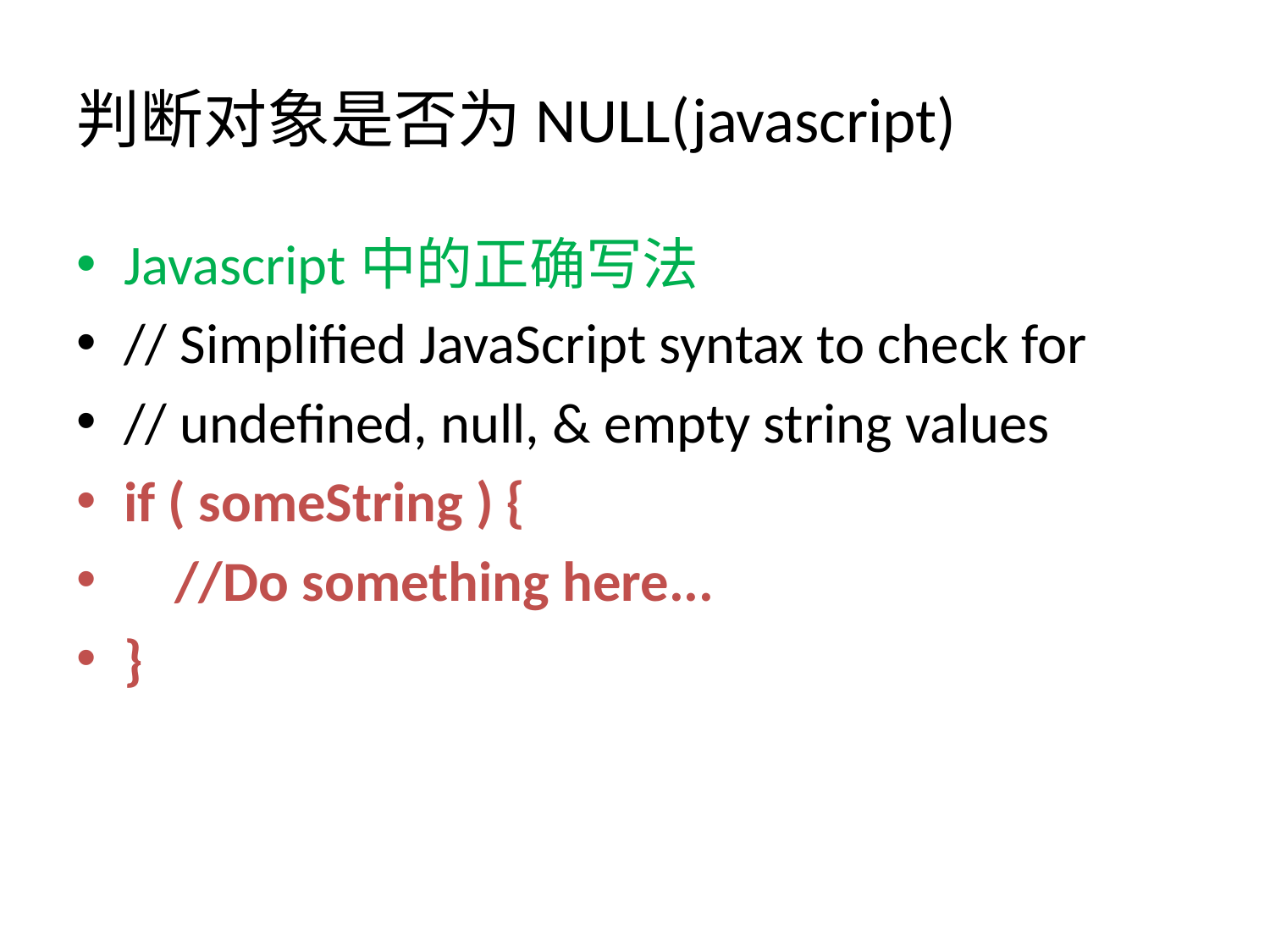

# 判断对象是否为NULL(javascript)
Javascript中的正确写法
// Simplified JavaScript syntax to check for
// undefined, null, & empty string values
if ( someString ) {
    //Do something here...
}